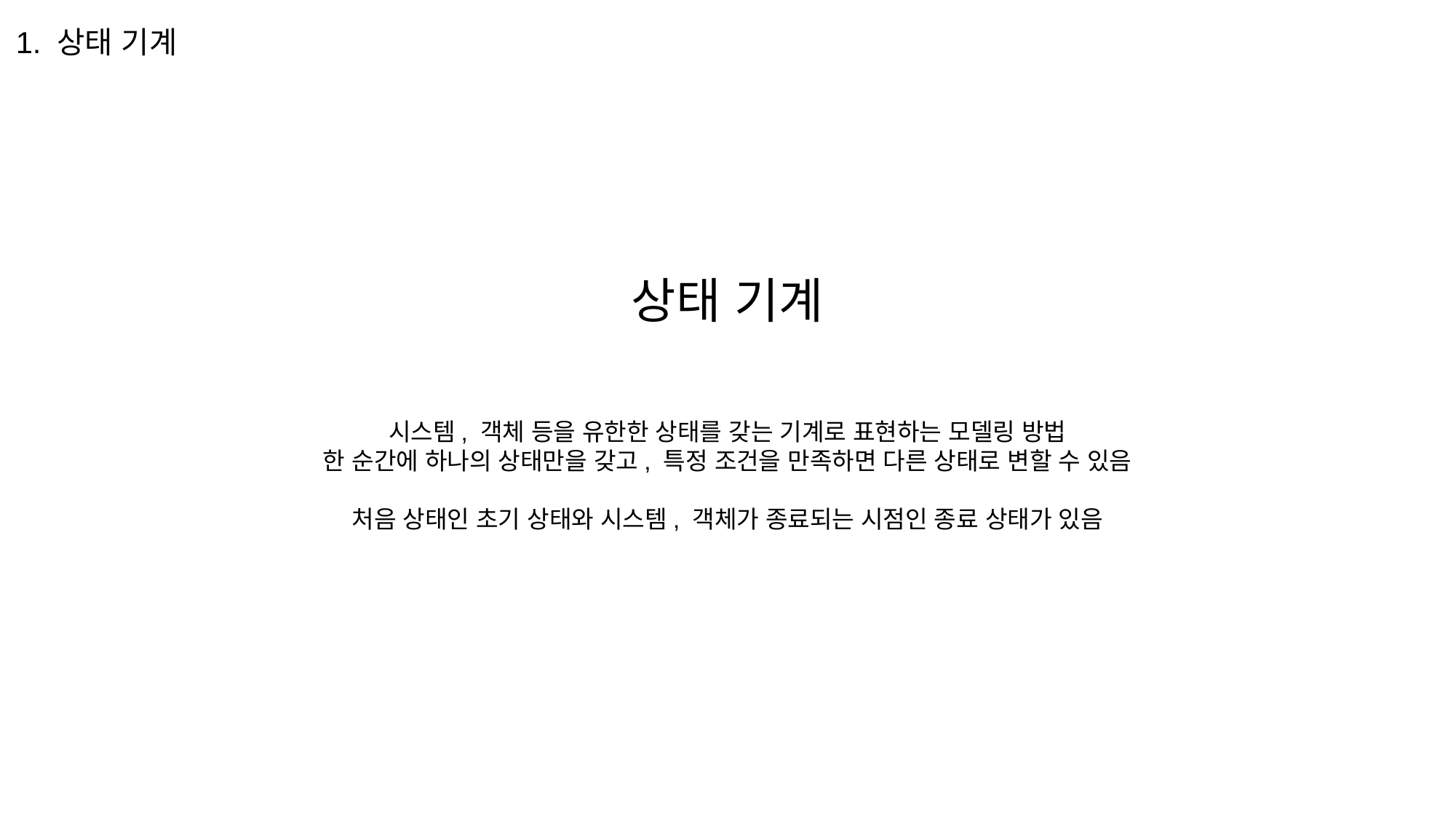

1. 상태 기계
상태 기계
시스템, 객체 등을 유한한 상태를 갖는 기계로 표현하는 모델링 방법
한 순간에 하나의 상태만을 갖고, 특정 조건을 만족하면 다른 상태로 변할 수 있음

처음 상태인 초기 상태와 시스템, 객체가 종료되는 시점인 종료 상태가 있음